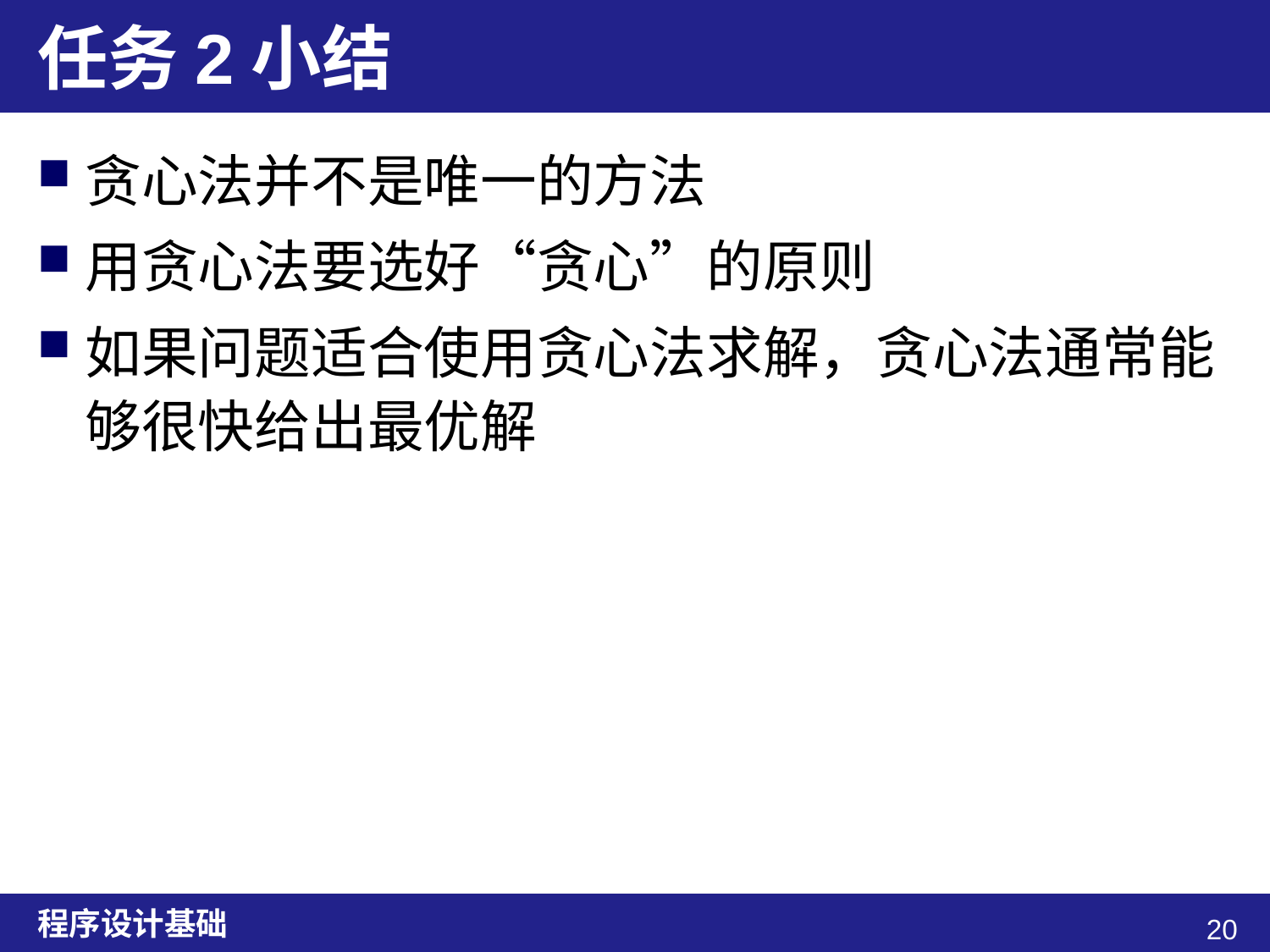

# 任务2小结
贪心法并不是唯一的方法
用贪心法要选好“贪心”的原则
如果问题适合使用贪心法求解，贪心法通常能够很快给出最优解